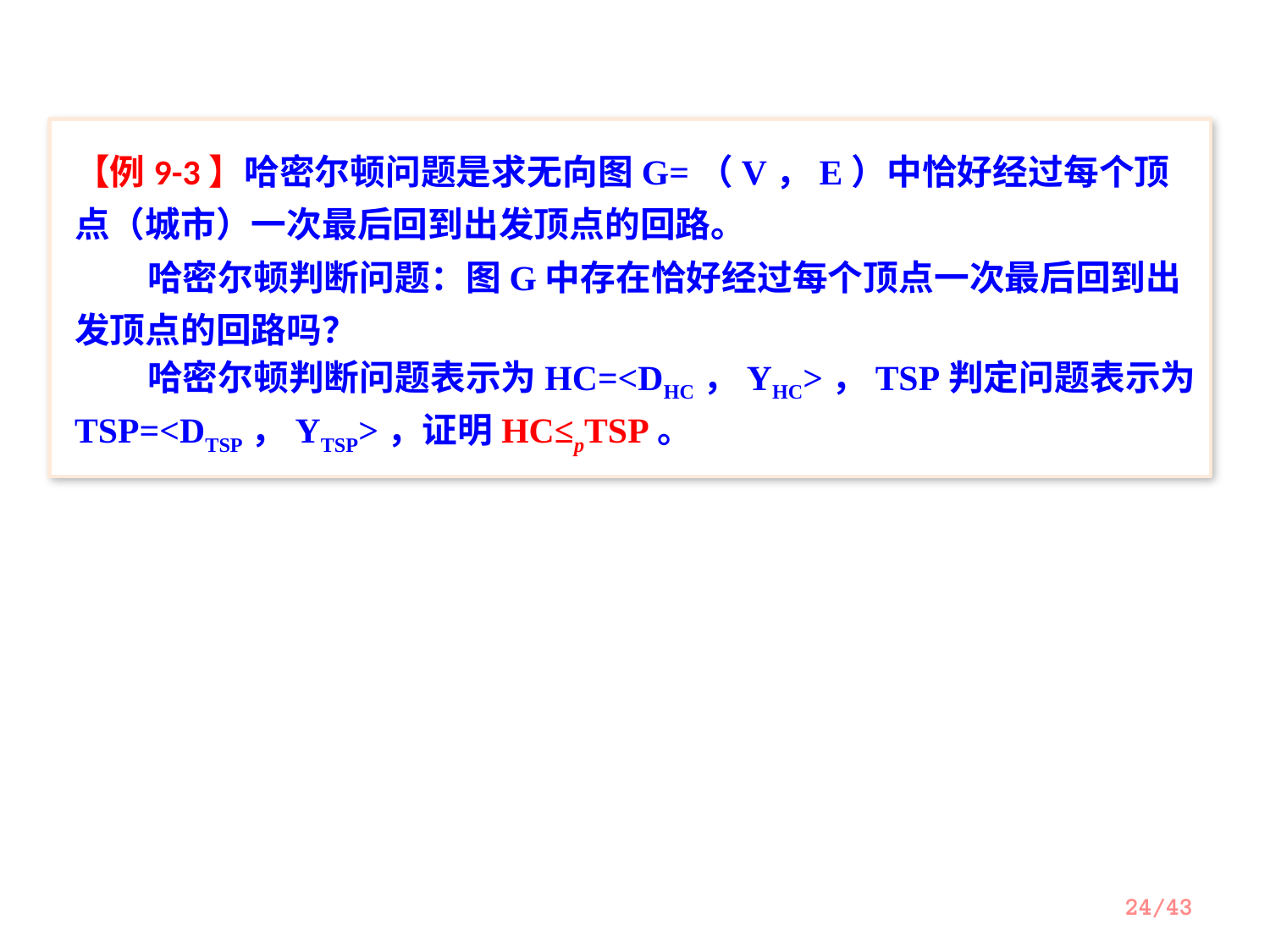

【例9-3】哈密尔顿问题是求无向图G=（V，E）中恰好经过每个顶点（城市）一次最后回到出发顶点的回路。
        哈密尔顿判断问题：图G中存在恰好经过每个顶点一次最后回到出发顶点的回路吗？
        哈密尔顿判断问题表示为HC=<DHC，YHC>，TSP判定问题表示为TSP=<DTSP，YTSP>，证明HC≤pTSP。
24/43